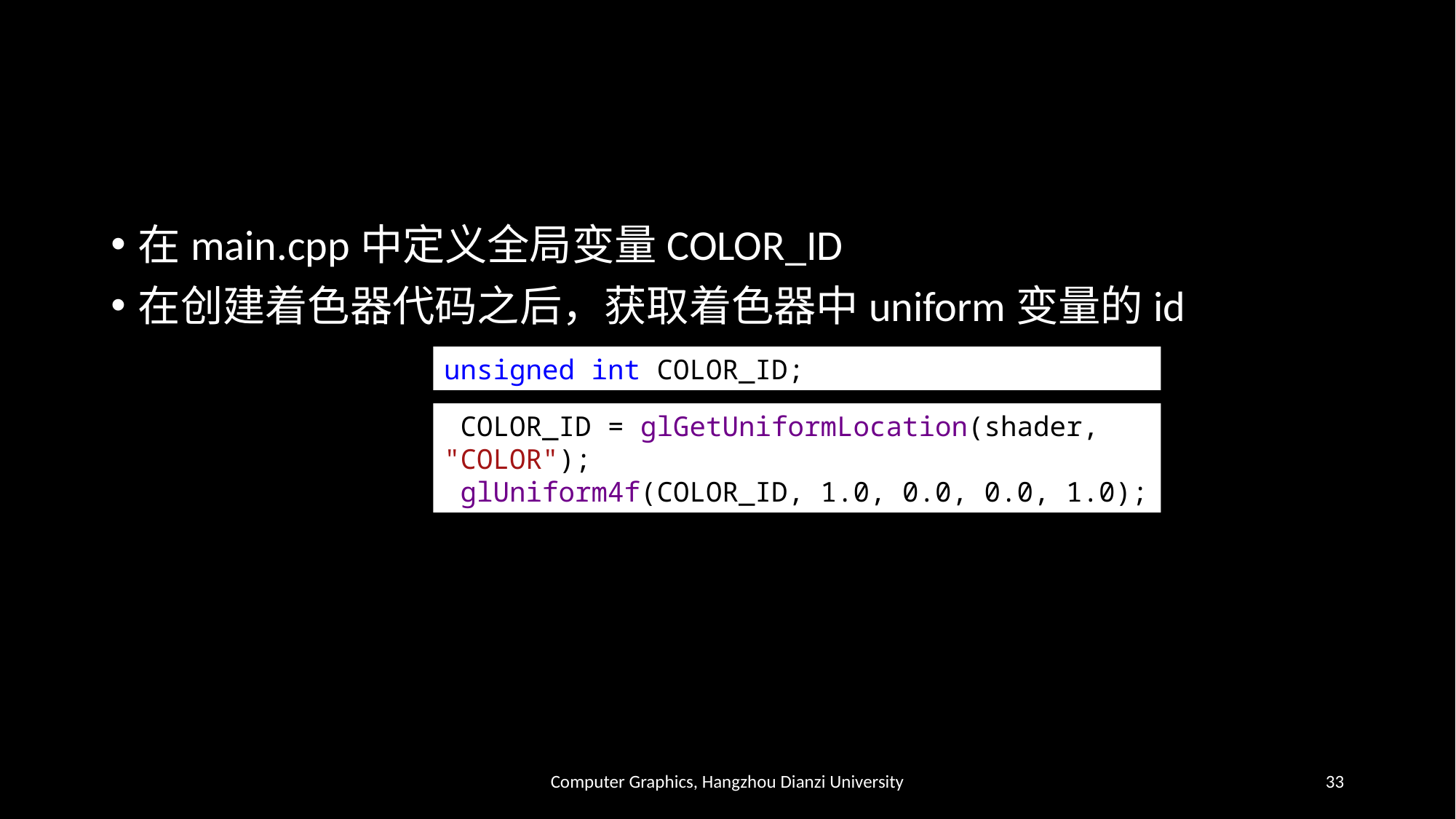

#
在main.cpp中定义全局变量COLOR_ID
在创建着色器代码之后，获取着色器中uniform变量的id

unsigned int COLOR_ID;
 COLOR_ID = glGetUniformLocation(shader, "COLOR");
 glUniform4f(COLOR_ID, 1.0, 0.0, 0.0, 1.0);
Computer Graphics, Hangzhou Dianzi University
33